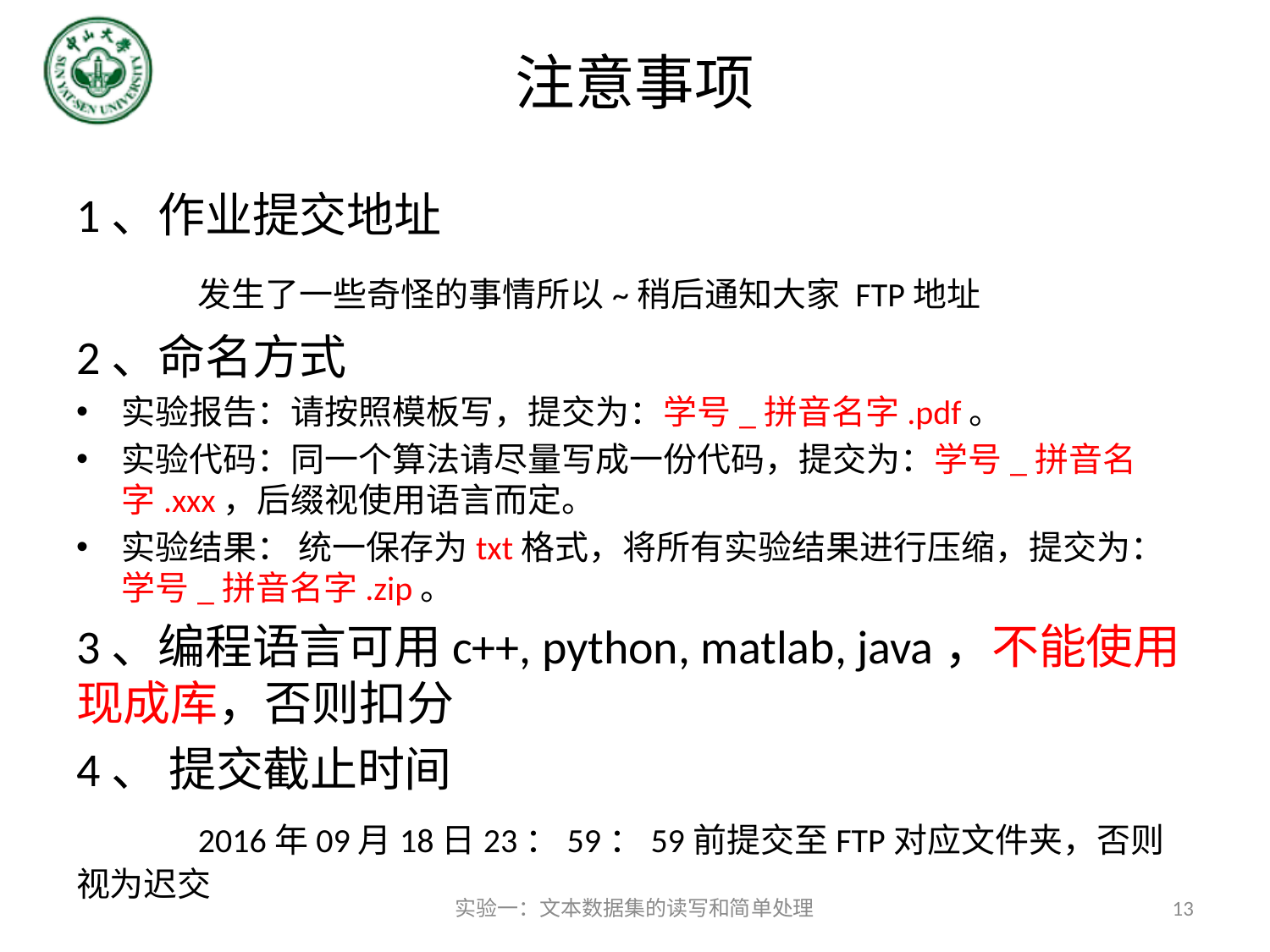

# 注意事项
1、作业提交地址
	发生了一些奇怪的事情所以~稍后通知大家 FTP地址
2、命名方式
实验报告：请按照模板写，提交为：学号_拼音名字.pdf。
实验代码：同一个算法请尽量写成一份代码，提交为：学号_拼音名字.xxx，后缀视使用语言而定。
实验结果： 统一保存为txt格式，将所有实验结果进行压缩，提交为：学号_拼音名字.zip。
3、编程语言可用c++, python, matlab, java，不能使用现成库，否则扣分
4、 提交截止时间
	2016年09月18日23：59：59前提交至FTP对应文件夹，否则视为迟交

实验一：文本数据集的读写和简单处理
13